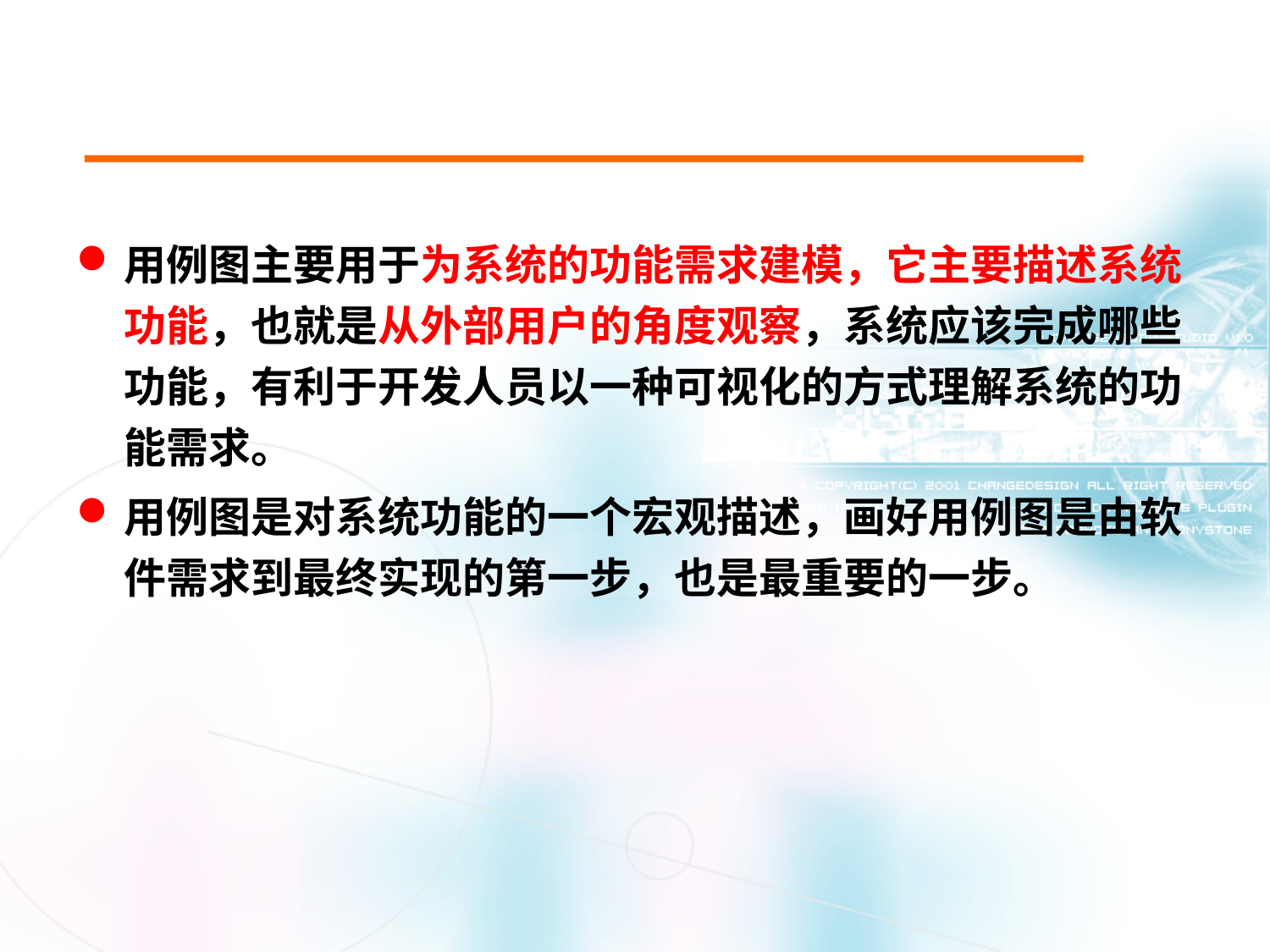

用例图主要用于为系统的功能需求建模，它主要描述系统功能，也就是从外部用户的角度观察，系统应该完成哪些功能，有利于开发人员以一种可视化的方式理解系统的功能需求。
用例图是对系统功能的一个宏观描述，画好用例图是由软件需求到最终实现的第一步，也是最重要的一步。